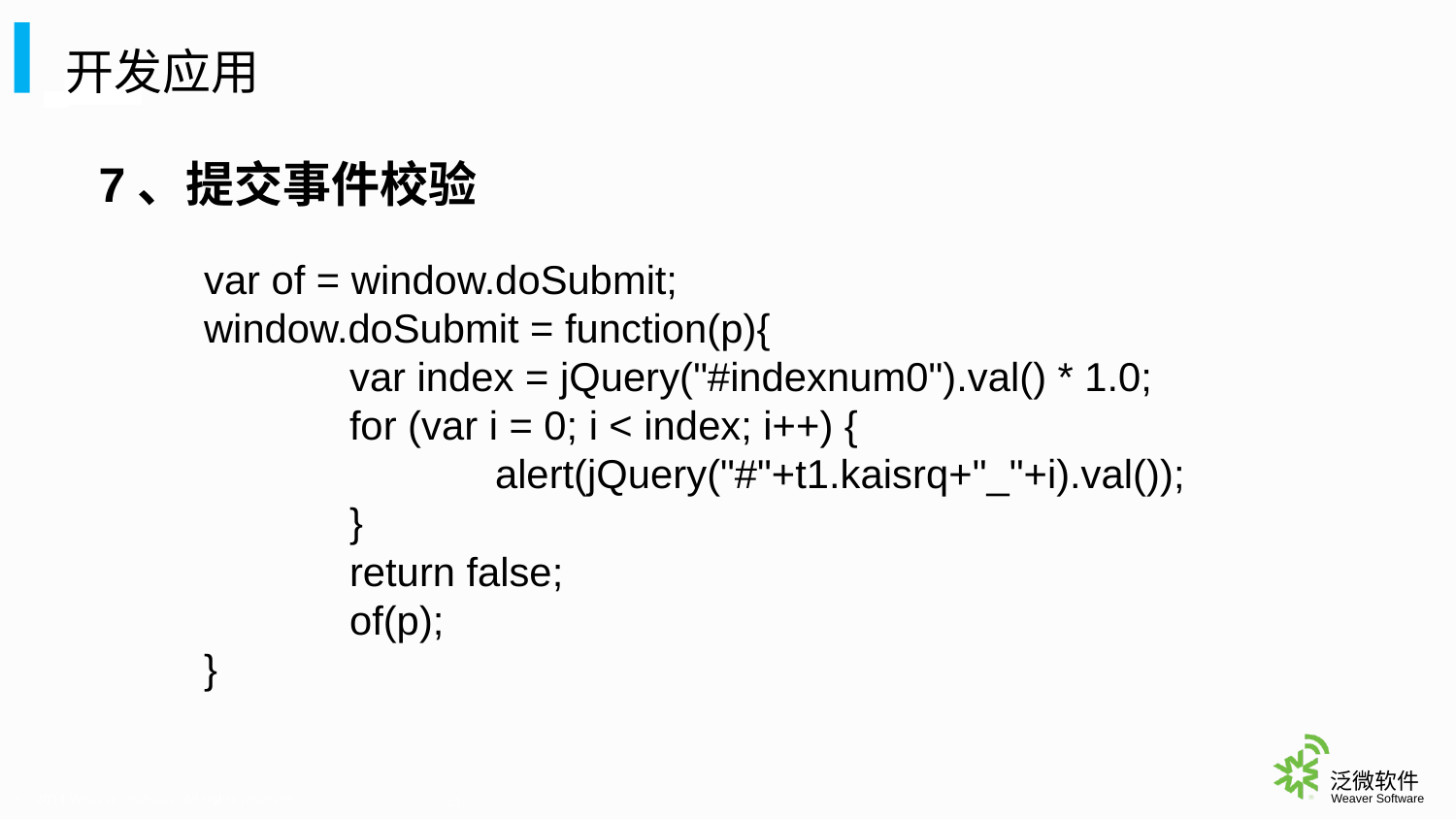

开发应用
7、提交事件校验
var of = window.doSubmit;
window.doSubmit = function(p){
	var index = jQuery("#indexnum0").val() * 1.0;
	for (var i = 0; i < index; i++) {
		alert(jQuery("#"+t1.kaisrq+"_"+i).val());
	}
	return false;
	of(p);
}